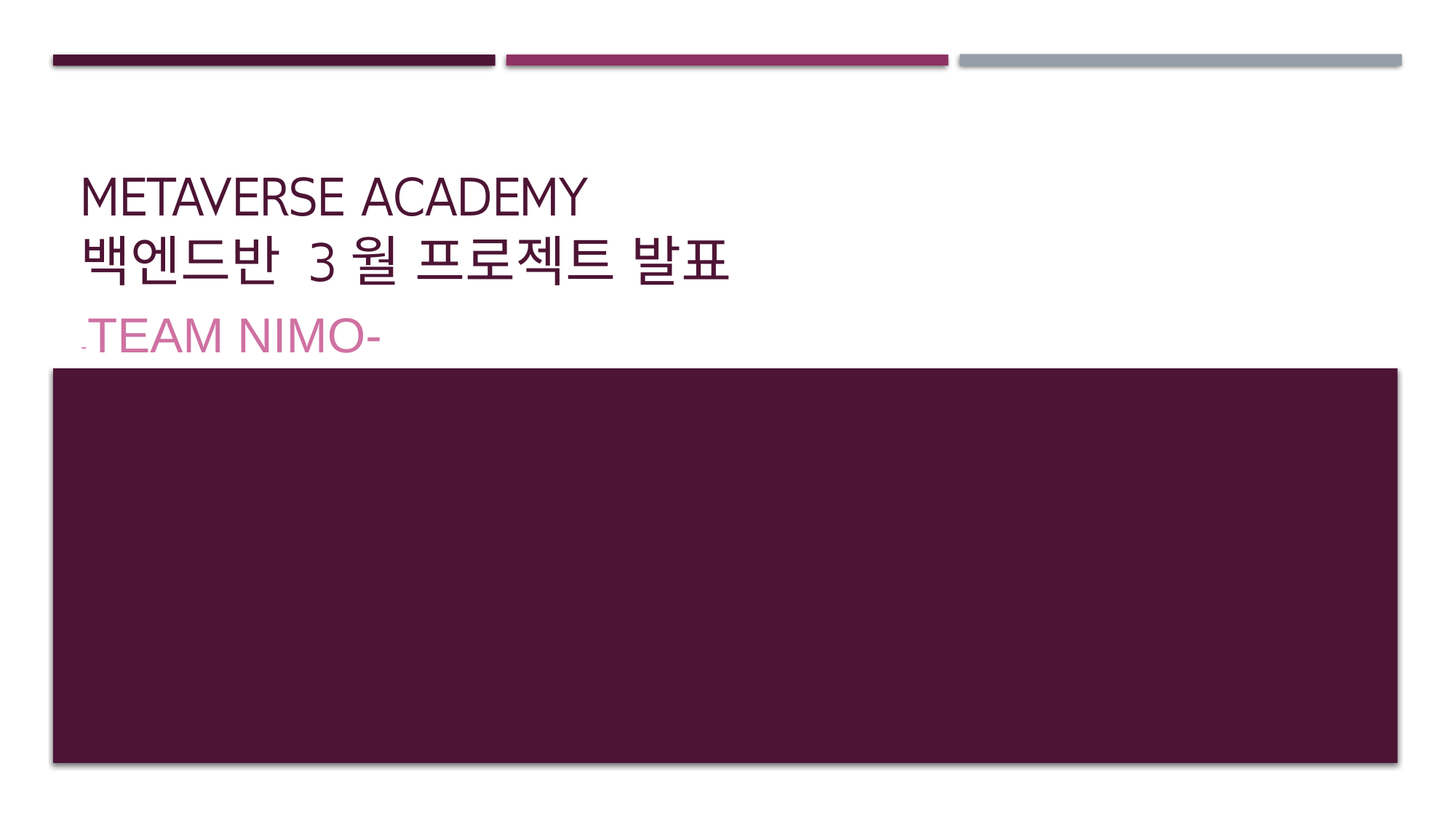

# Metaverse Academy 백엔드반 3월 프로젝트 발표
-Team Nimo-